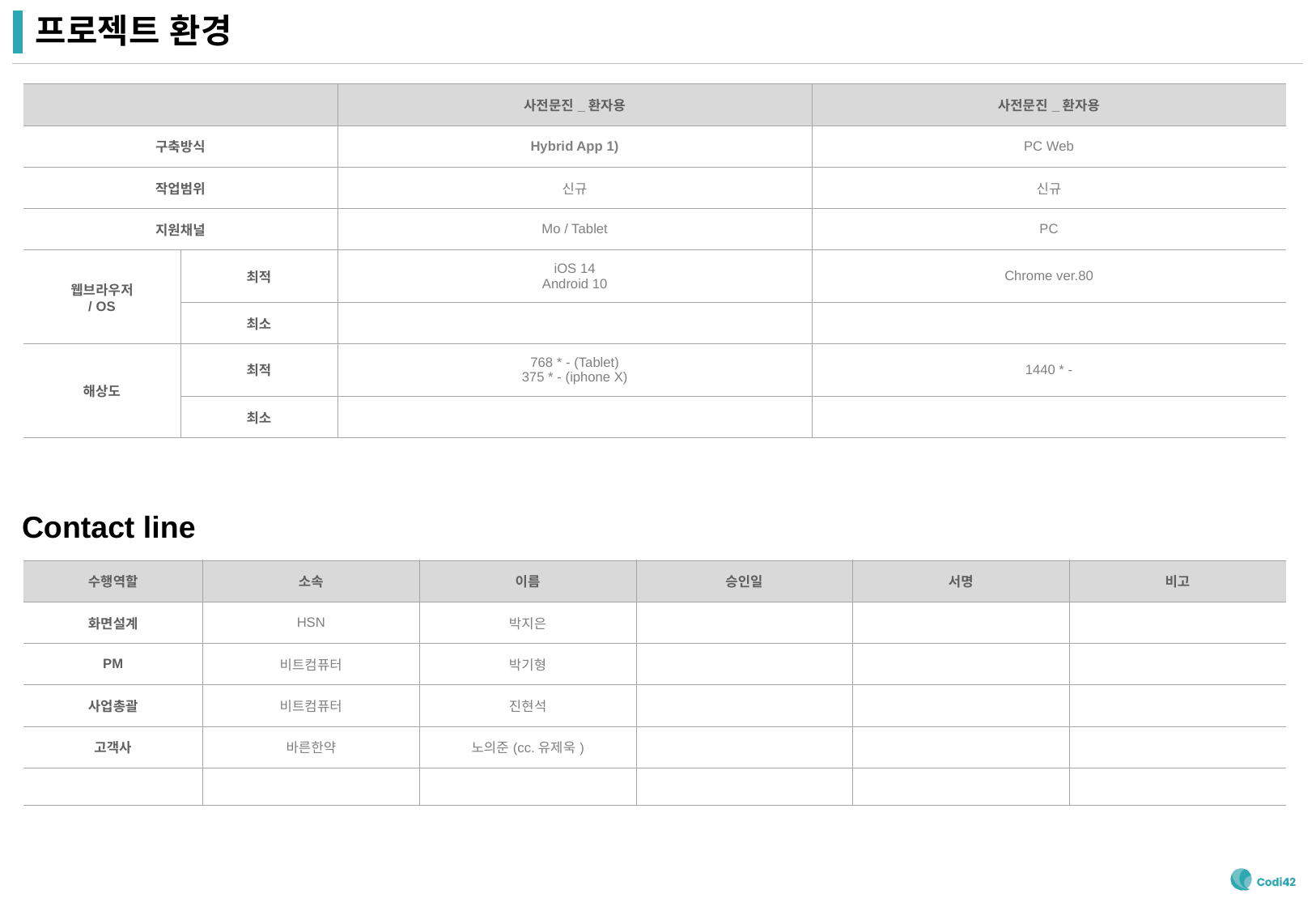

# 프로젝트 환경
|  |  | 사전문진\_환자용 | 사전문진\_환자용 |
| --- | --- | --- | --- |
| 구축방식 |  | Hybrid App 1) | PC Web |
| 작업범위 |  | 신규 | 신규 |
| 지원채널 |  | Mo / Tablet | PC |
| 웹브라우저 / OS | 최적 | iOS 14 Android 10 | Chrome ver.80 |
| 최소지원 웹브라우저 | 최소 |  |  |
| 해상도 | 최적 | 768 \* - (Tablet) 375 \* - (iphone X) | 1440 \* - |
| 최소지원 디바이스해상도 | 최소 |  |  |
Contact line
| 수행역할 | 소속 | 이름 | 승인일 | 서명 | 비고 |
| --- | --- | --- | --- | --- | --- |
| 화면설계 | HSN | 박지은 |  |  |  |
| PM | 비트컴퓨터 | 박기형 |  |  |  |
| 사업총괄 | 비트컴퓨터 | 진현석 |  |  |  |
| 고객사 | 바른한약 | 노의준(cc.유제욱) |  |  |  |
|  |  |  |  |  |  |